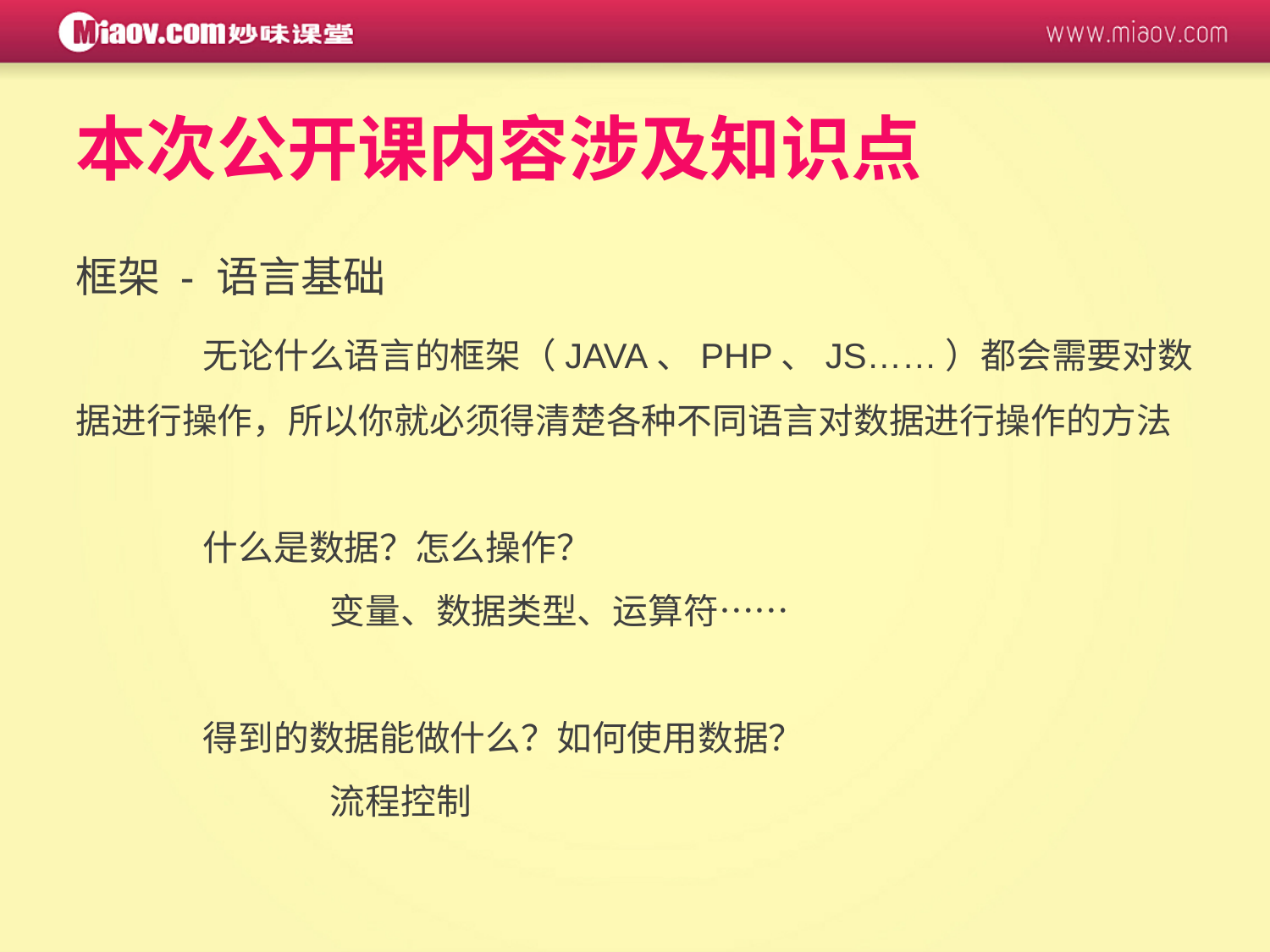

# 本次公开课内容涉及知识点
框架 - 语言基础
	无论什么语言的框架（JAVA、PHP、JS……）都会需要对数据进行操作，所以你就必须得清楚各种不同语言对数据进行操作的方法

	什么是数据？怎么操作？
		变量、数据类型、运算符……

	得到的数据能做什么？如何使用数据？
		流程控制